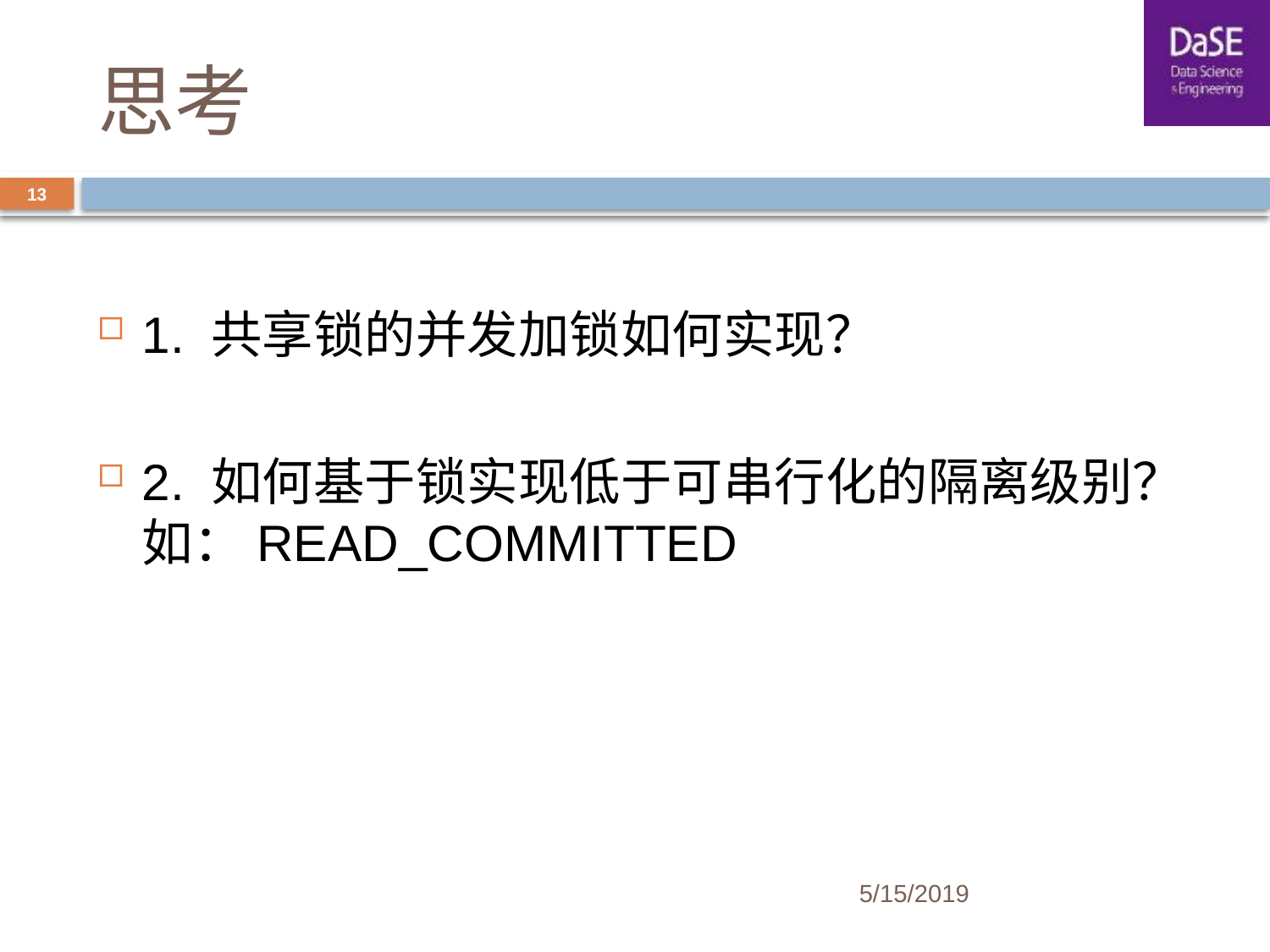

# 思考
13

1. 共享锁的并发加锁如何实现？

2. 如何基于锁实现低于可串行化的隔离级别？如：READ_COMMITTED
5/15/2019